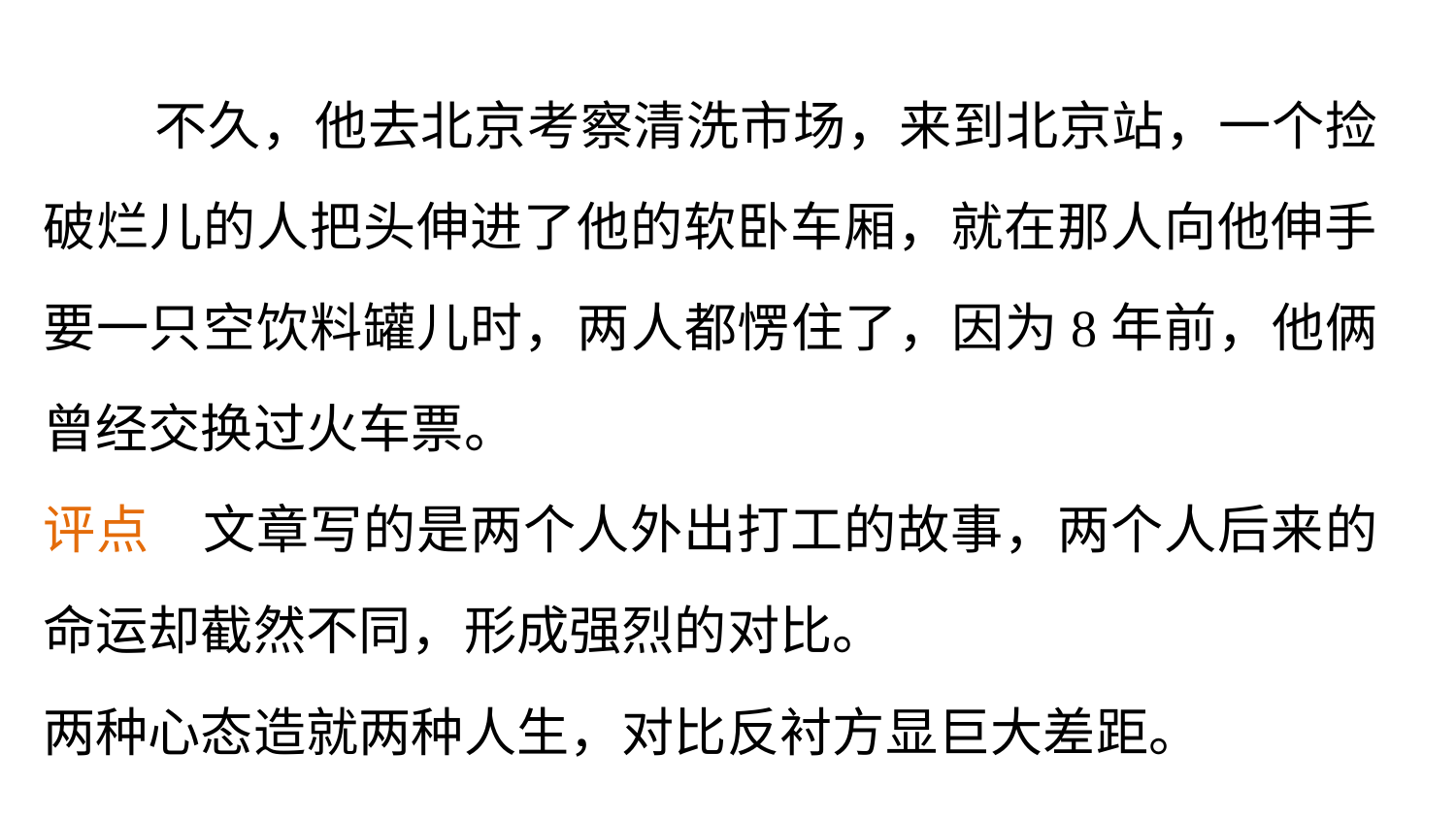

不久，他去北京考察清洗市场，来到北京站，一个捡破烂儿的人把头伸进了他的软卧车厢，就在那人向他伸手要一只空饮料罐儿时，两人都愣住了，因为8年前，他俩曾经交换过火车票。
评点　文章写的是两个人外出打工的故事，两个人后来的命运却截然不同，形成强烈的对比。
两种心态造就两种人生，对比反衬方显巨大差距。